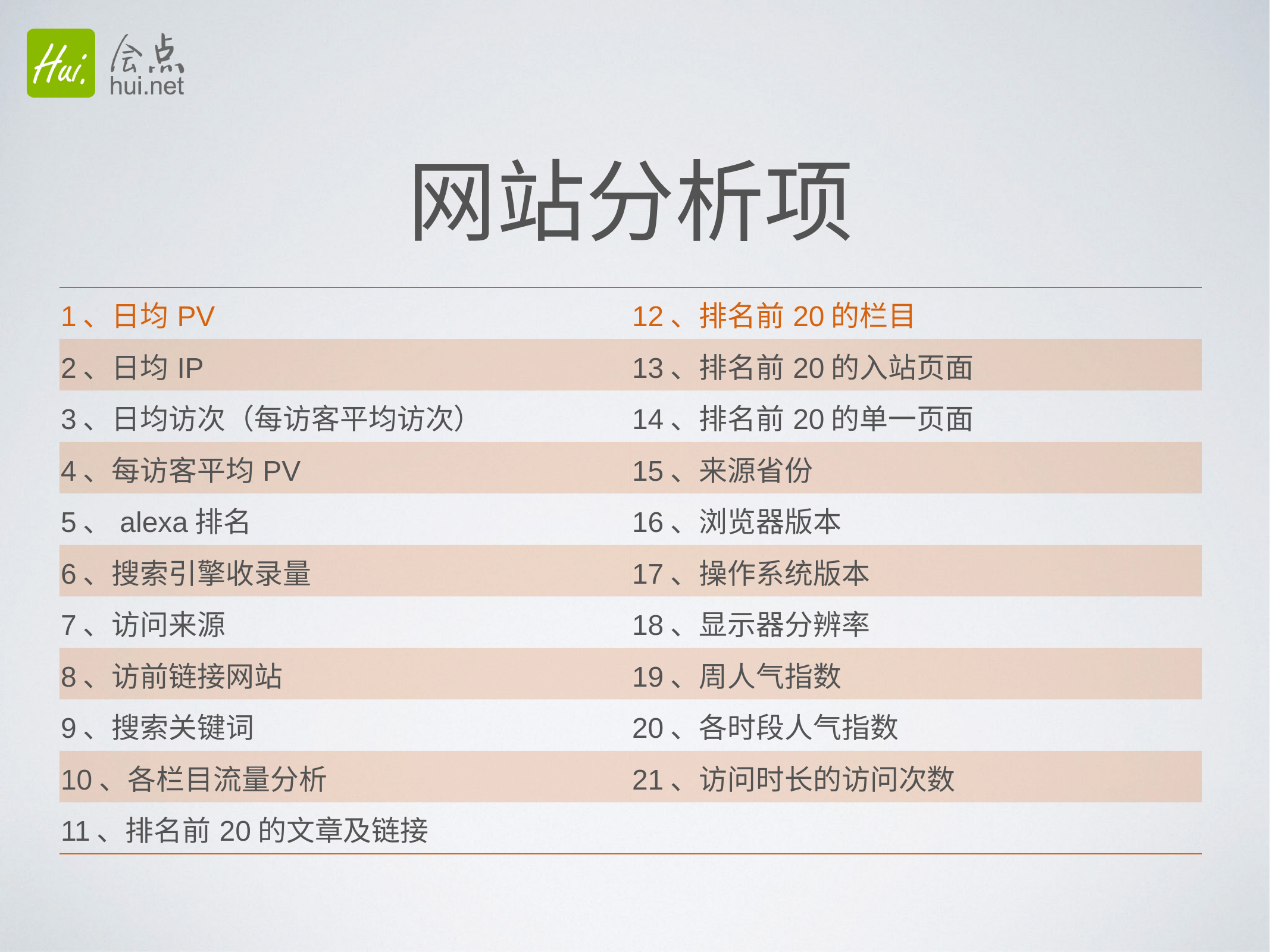

# 网站分析项
| 1、日均PV | 12、排名前20的栏目 |
| --- | --- |
| 2、日均IP | 13、排名前20的入站页面 |
| 3、日均访次（每访客平均访次） | 14、排名前20的单一页面 |
| 4、每访客平均PV | 15、来源省份 |
| 5、alexa排名 | 16、浏览器版本 |
| 6、搜索引擎收录量 | 17、操作系统版本 |
| 7、访问来源 | 18、显示器分辨率 |
| 8、访前链接网站 | 19、周人气指数 |
| 9、搜索关键词 | 20、各时段人气指数 |
| 10、各栏目流量分析 | 21、访问时长的访问次数 |
| 11、排名前20的文章及链接 |  |